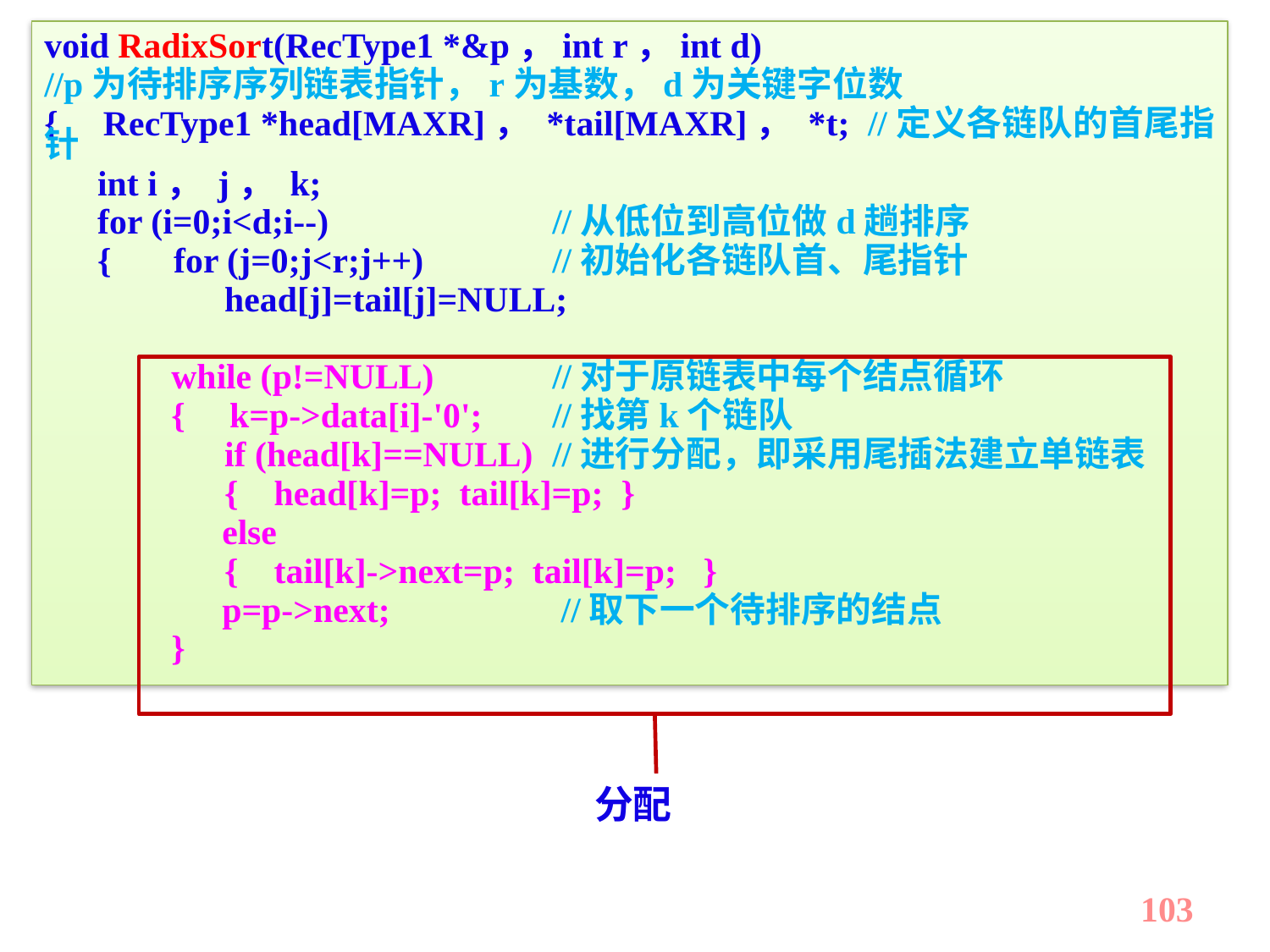

void RadixSort(RecType1 *&p，int r，int d)
//p为待排序序列链表指针，r为基数，d为关键字位数
{     RecType1 *head[MAXR]， *tail[MAXR]， *t;  //定义各链队的首尾指针
      int i， j， k;
      for (i=0;i<d;i--)       		//从低位到高位做d趟排序
      {       for (j=0;j<r;j++)       	//初始化各链队首、尾指针
	      head[j]=tail[j]=NULL;

	while (p!=NULL)         	//对于原链表中每个结点循环
	{     k=p->data[i]-'0'; 	//找第k个链队
	      if (head[k]==NULL) 	//进行分配，即采用尾插法建立单链表
	      {    head[k]=p;  tail[k]=p;  }
                    else
	      {    tail[k]->next=p;  tail[k]=p;   }
                    p=p->next;       	 //取下一个待排序的结点
	}

分配
103